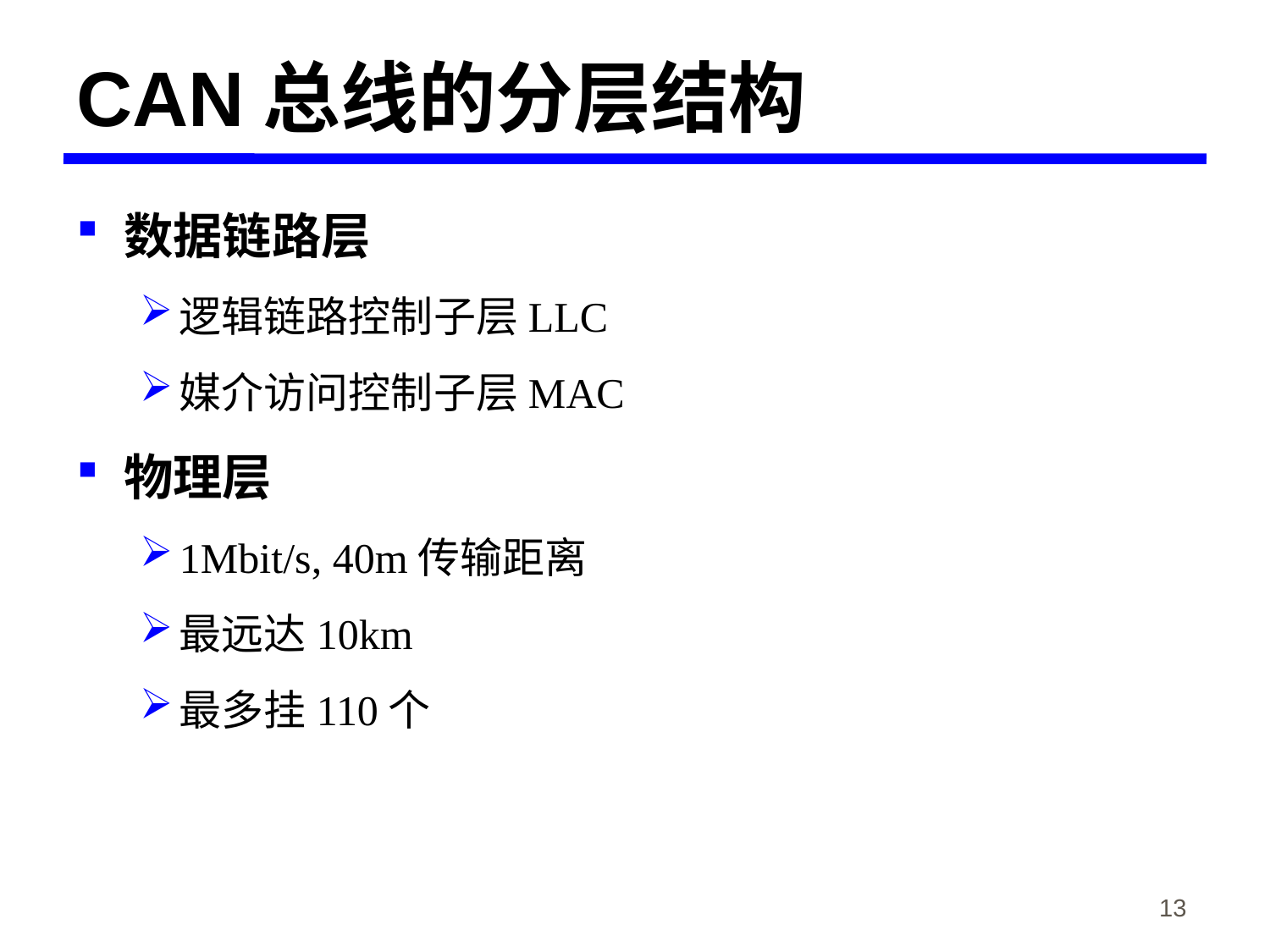

# CAN总线的分层结构
数据链路层
逻辑链路控制子层LLC
媒介访问控制子层MAC
物理层
1Mbit/s, 40m传输距离
最远达10km
最多挂110个
《物联网概论》-韩毅刚
13